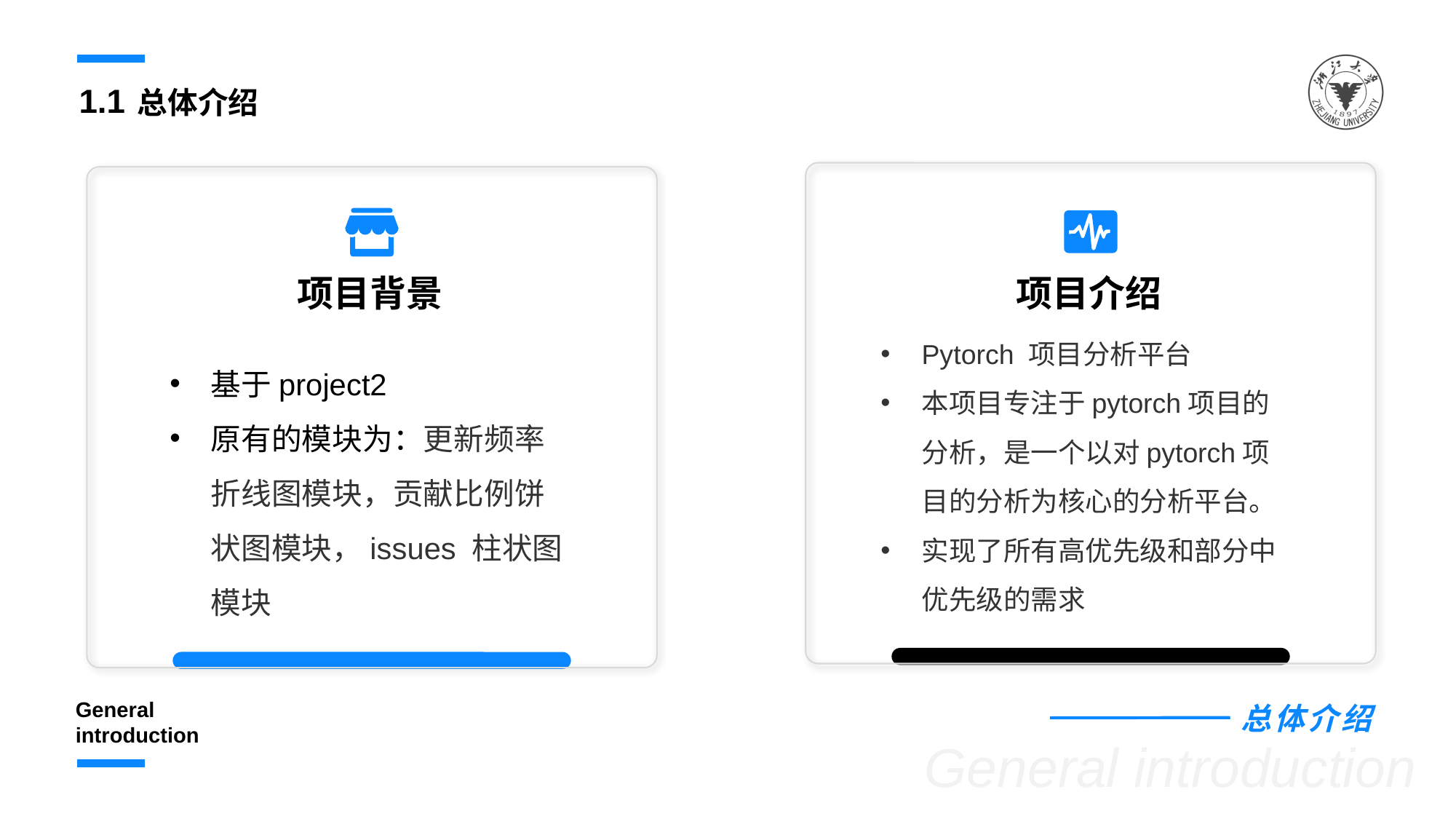

1.1
总体介绍

项目背景
项目介绍
Pytorch 项目分析平台
本项目专注于pytorch项目的分析，是一个以对pytorch项目的分析为核心的分析平台。
实现了所有高优先级和部分中优先级的需求
基于project2
原有的模块为：更新频率折线图模块，贡献比例饼状图模块，issues 柱状图模块

General introduction
总体介绍
General introduction